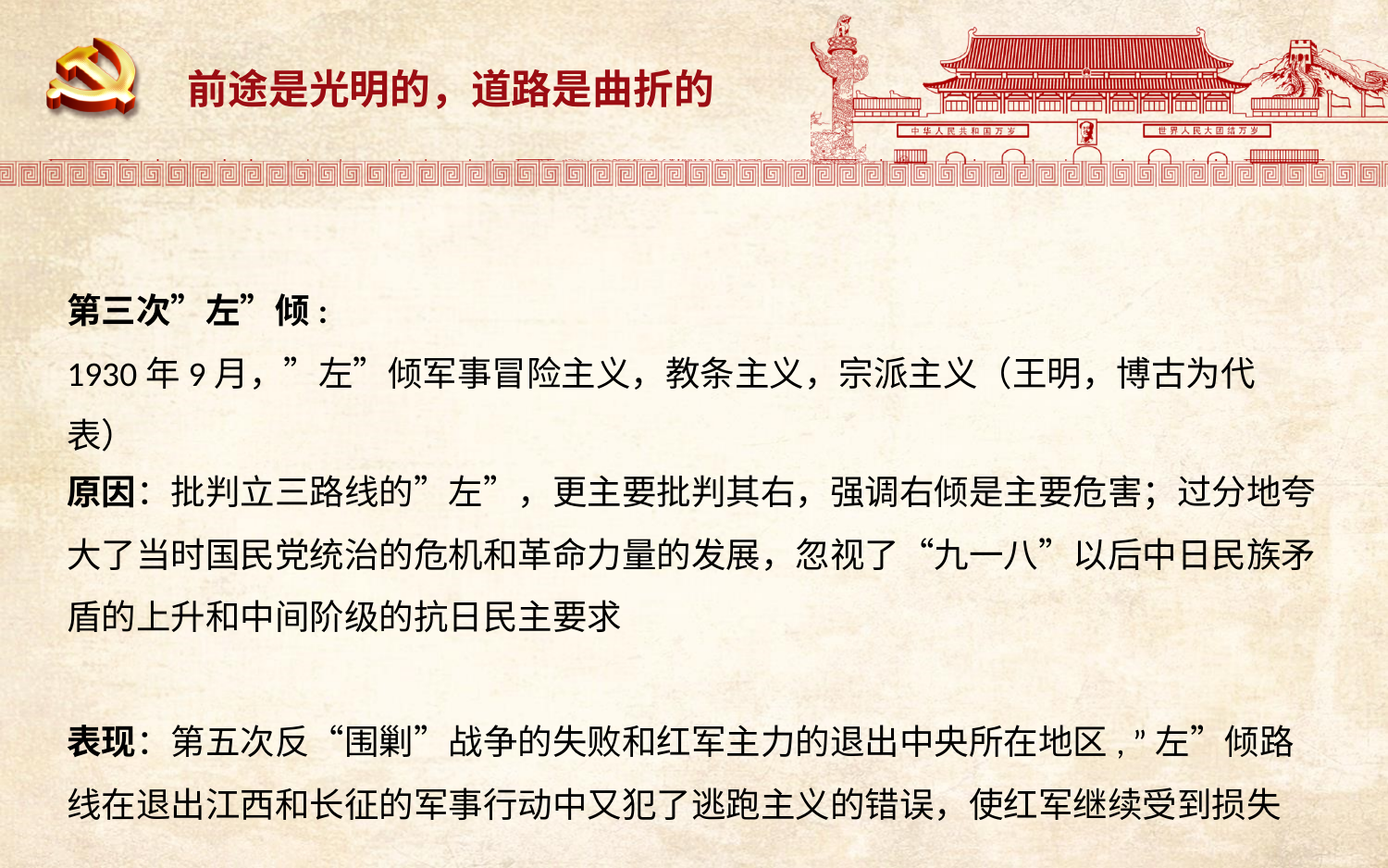

前途是光明的，道路是曲折的
第三次”左”倾:
1930年9月，”左”倾军事冒险主义，教条主义，宗派主义（王明，博古为代表）
原因：批判立三路线的”左”，更主要批判其右，强调右倾是主要危害；过分地夸大了当时国民党统治的危机和革命力量的发展，忽视了“九一八”以后中日民族矛盾的上升和中间阶级的抗日民主要求

表现：第五次反“围剿”战争的失败和红军主力的退出中央所在地区, ”左”倾路线在退出江西和长征的军事行动中又犯了逃跑主义的错误，使红军继续受到损失